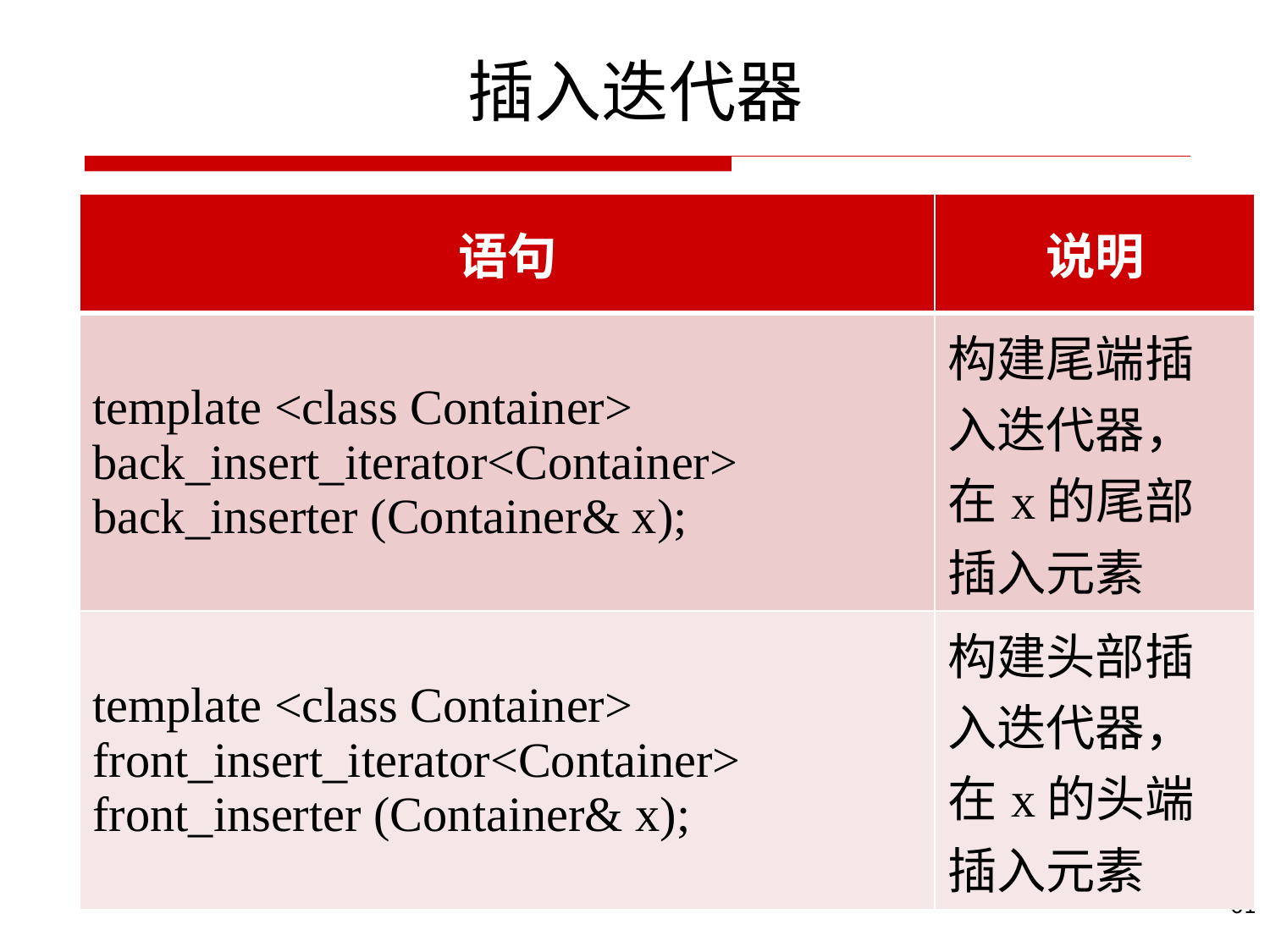

# 插入迭代器

| 语句 | 说明 |
| --- | --- |
| template <class Container> back\_insert\_iterator<Container> back\_inserter (Container& x); | 构建尾端插入迭代器，在x的尾部插入元素 |
| template <class Container> front\_insert\_iterator<Container> front\_inserter (Container& x); | 构建头部插入迭代器，在x的头端插入元素 |
61